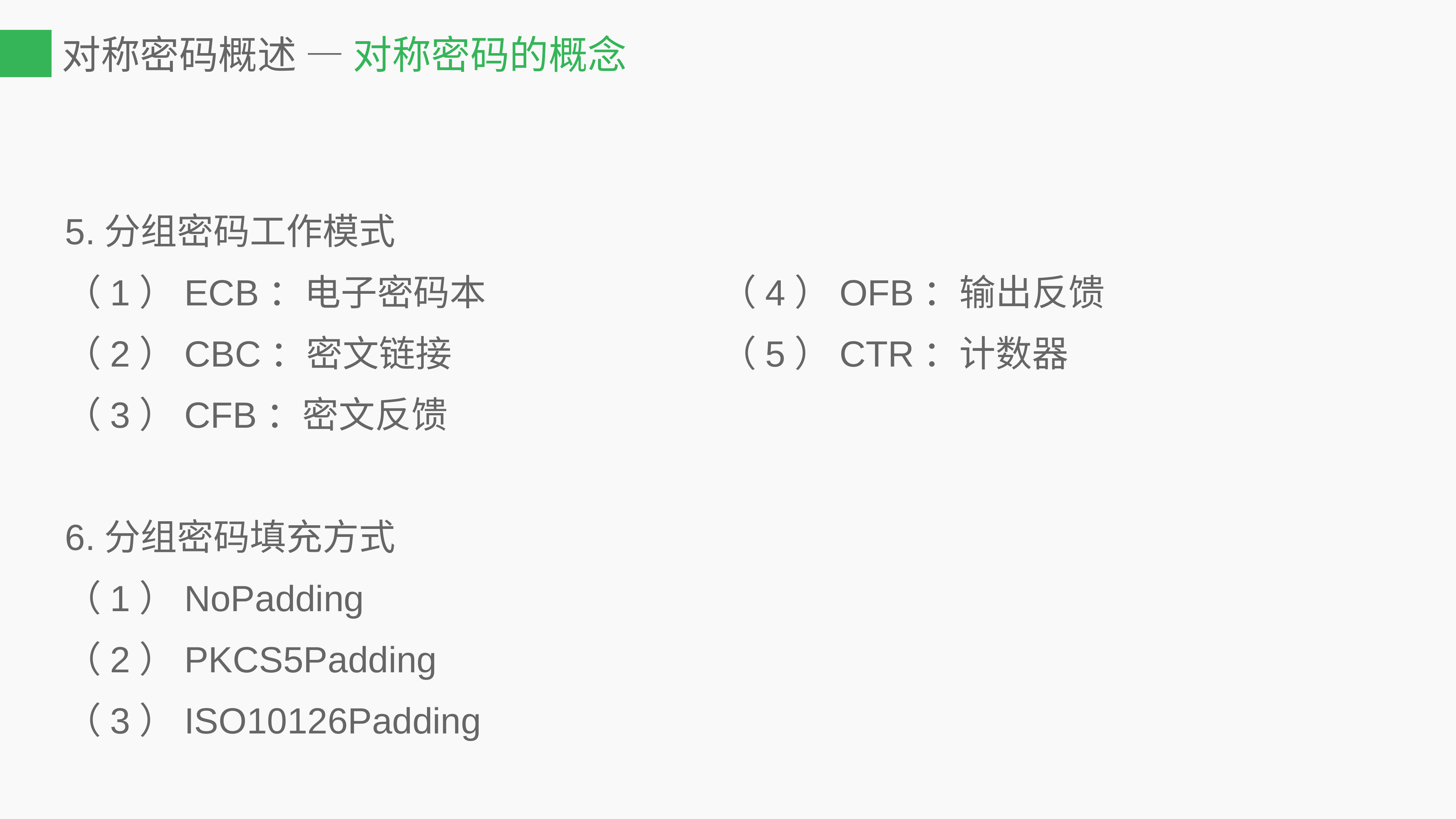

# 对称密码概述 — 对称密码的概念
5.分组密码工作模式
（1）ECB：电子密码本					（4）OFB：输出反馈
（2）CBC：密文链接					（5）CTR：计数器
（3）CFB：密文反馈

6.分组密码填充方式
（1）NoPadding
（2）PKCS5Padding
（3）ISO10126Padding